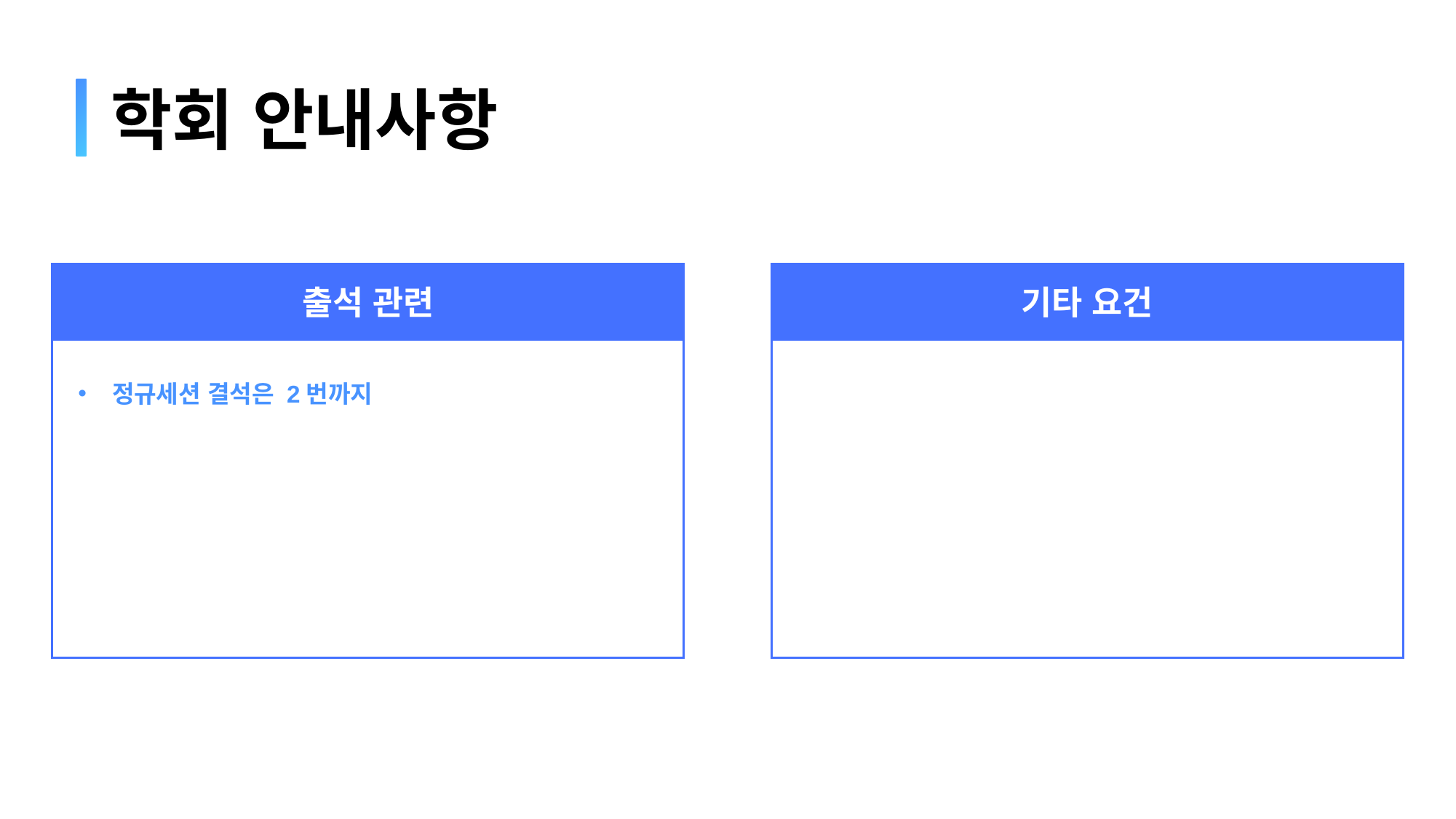

# 학회 안내사항

출석 관련
정규세션 결석은 2번까지

기타 요건